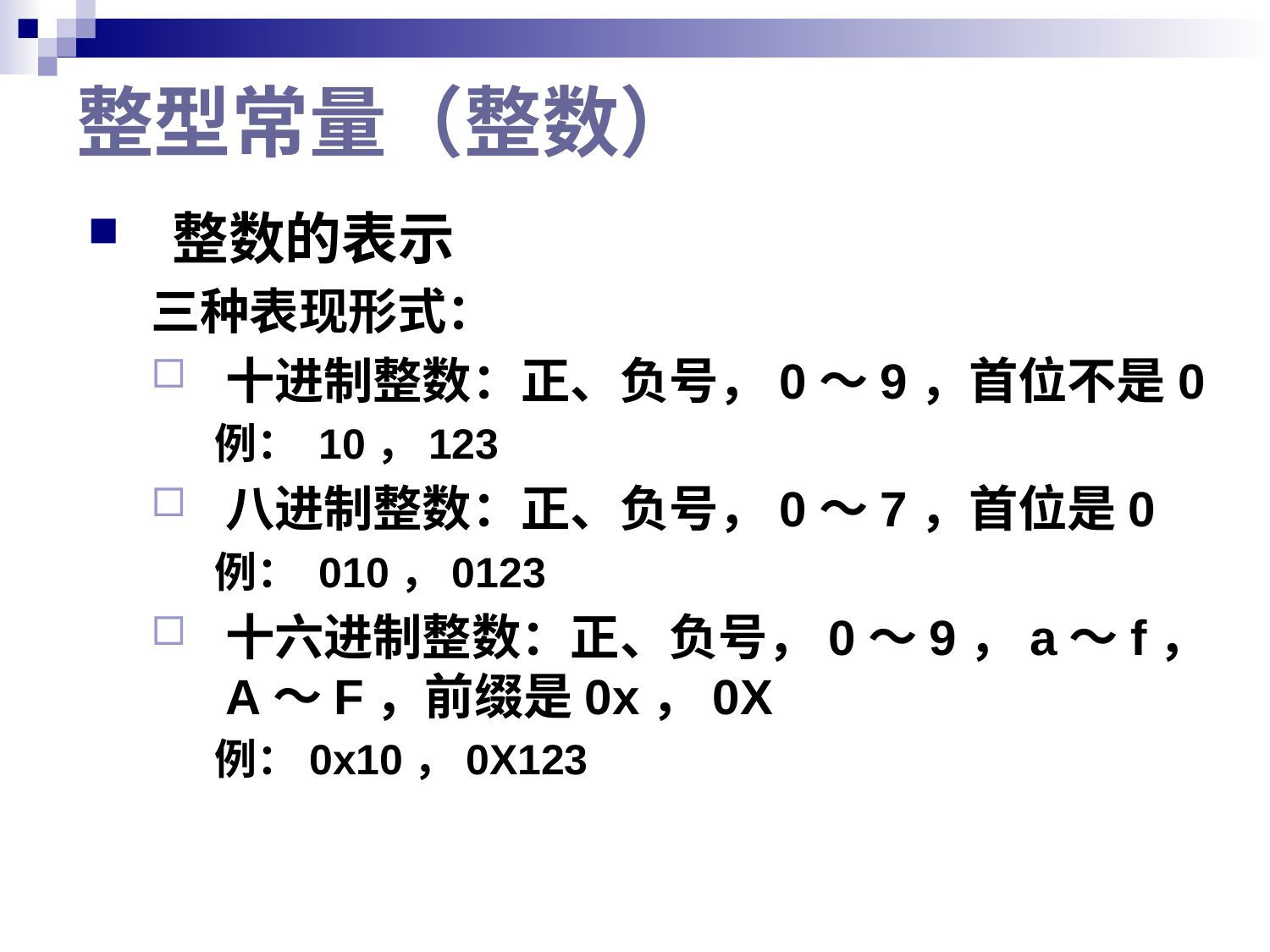

整型常量（整数）
整数的表示
三种表现形式：
十进制整数：正、负号，0～9，首位不是0
例： 10，123
八进制整数：正、负号，0～7，首位是0
例： 010，0123
十六进制整数：正、负号，0～9，a～f，A～F，前缀是0x，0X
例：0x10，0X123